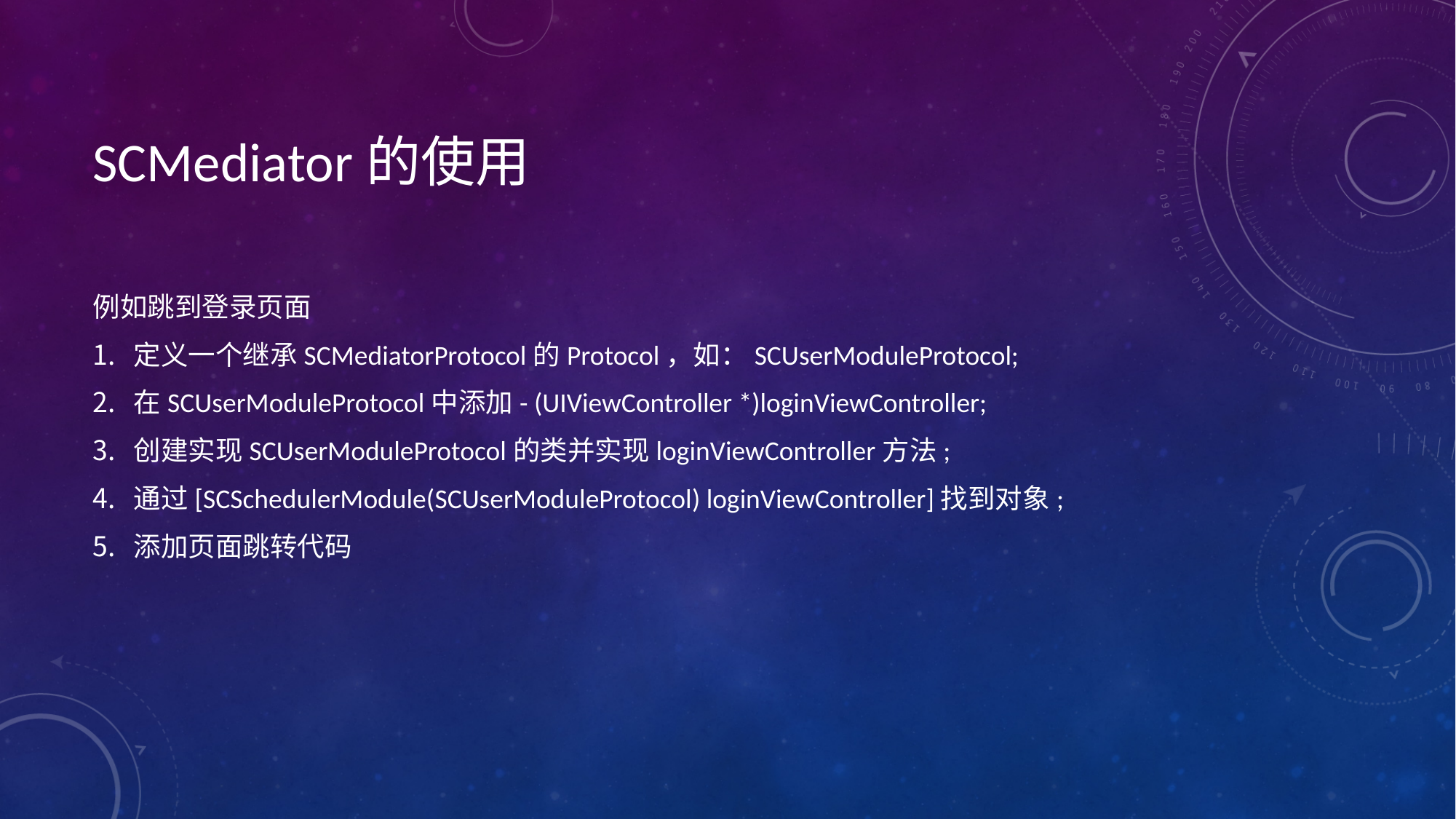

# SCMediator的使用
例如跳到登录页面
定义一个继承SCMediatorProtocol的Protocol，如：SCUserModuleProtocol;
在SCUserModuleProtocol中添加- (UIViewController *)loginViewController;
创建实现SCUserModuleProtocol的类并实现loginViewController方法;
通过[SCSchedulerModule(SCUserModuleProtocol) loginViewController]找到对象;
添加页面跳转代码